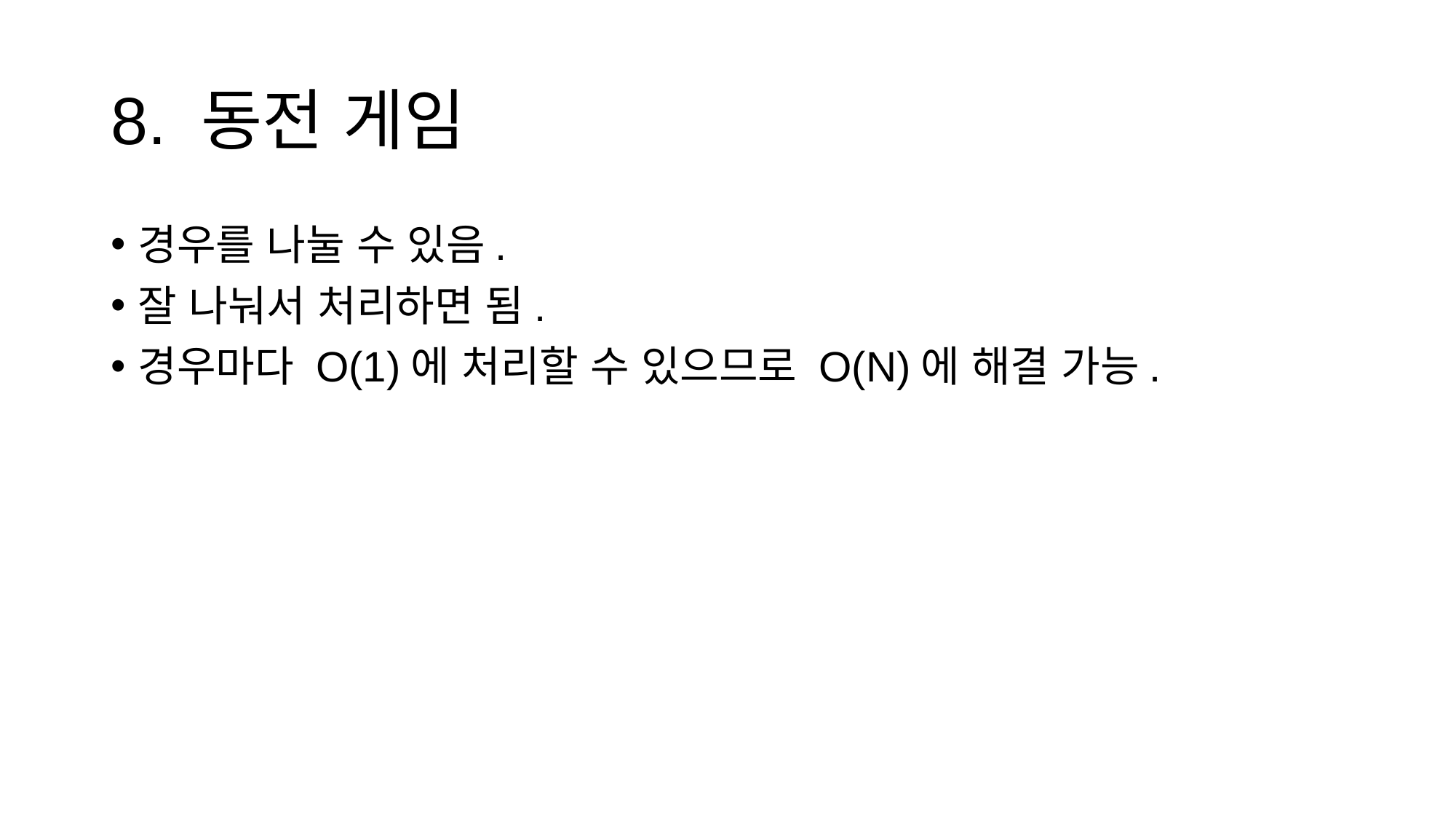

# 8. 동전 게임
경우를 나눌 수 있음.
잘 나눠서 처리하면 됨.
경우마다 O(1)에 처리할 수 있으므로 O(N)에 해결 가능.